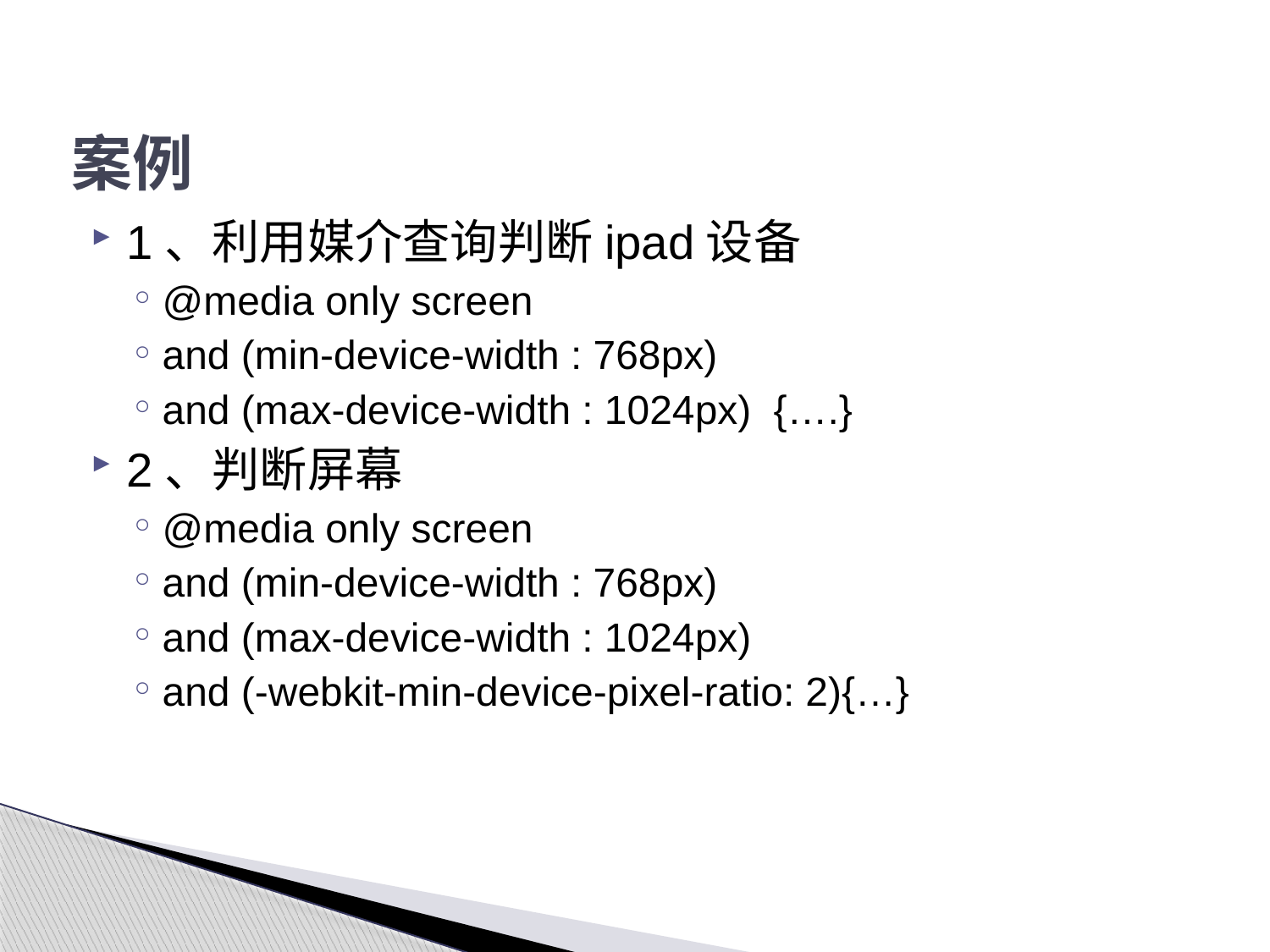

# 案例
1、利用媒介查询判断ipad设备
@media only screen
and (min-device-width : 768px)
and (max-device-width : 1024px)  {….}
2、判断屏幕
@media only screen
and (min-device-width : 768px)
and (max-device-width : 1024px)
and (-webkit-min-device-pixel-ratio: 2){…}